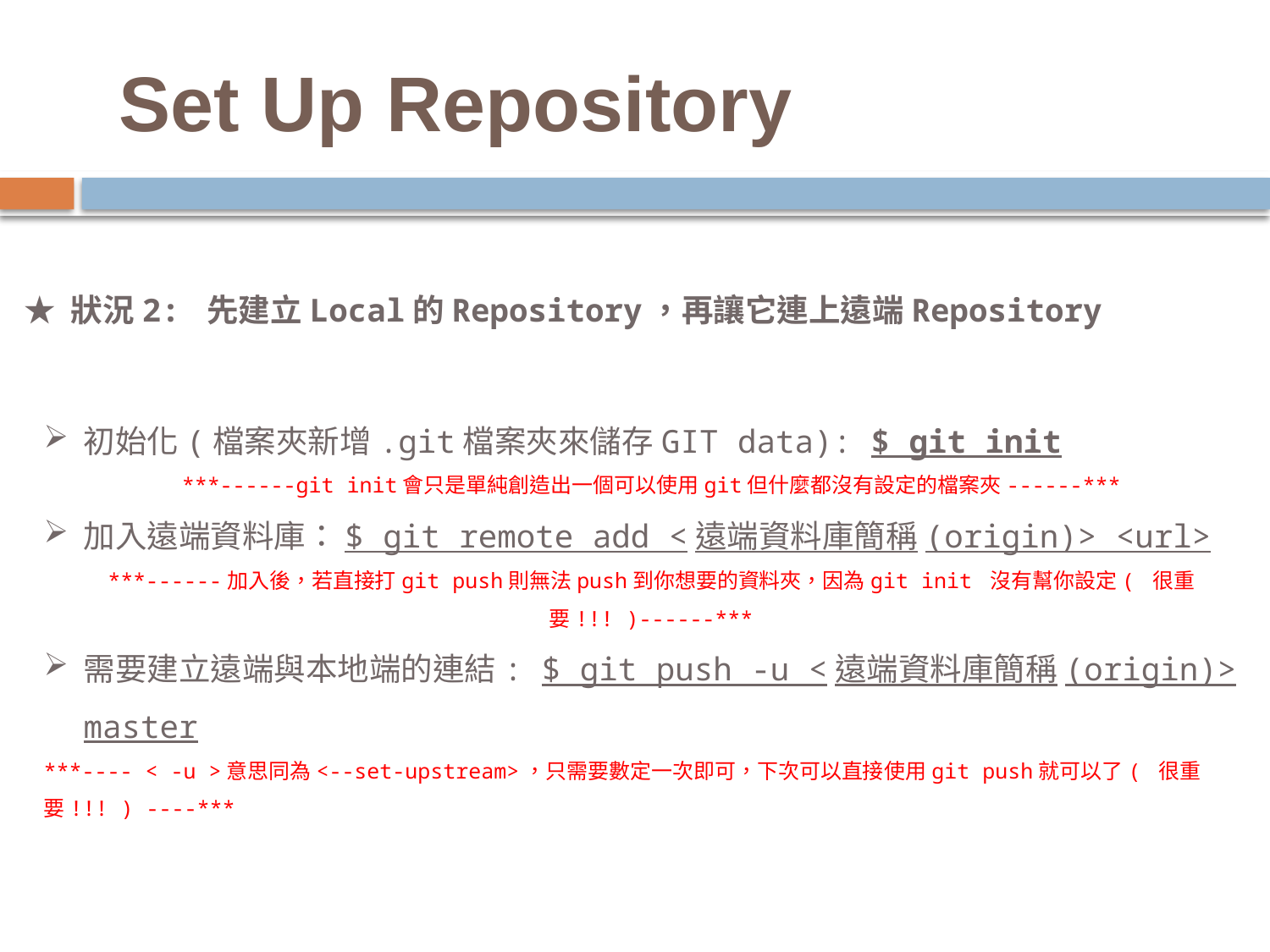

# Set Up Repository
★ 狀況2: 先建立Local的Repository，再讓它連上遠端Repository
初始化(檔案夾新增.git檔案夾來儲存GIT data): $ git init
***------git init會只是單純創造出一個可以使用git但什麼都沒有設定的檔案夾------***
加入遠端資料庫：$ git remote add <遠端資料庫簡稱(origin)> <url>
***------加入後，若直接打git push則無法push到你想要的資料夾，因為git init 沒有幫你設定( 很重要!!! )------***
需要建立遠端與本地端的連結: $ git push -u <遠端資料庫簡稱(origin)> master
***---- < -u >意思同為<--set-upstream>，只需要數定一次即可，下次可以直接使用git push就可以了( 很重要!!! ) ----***